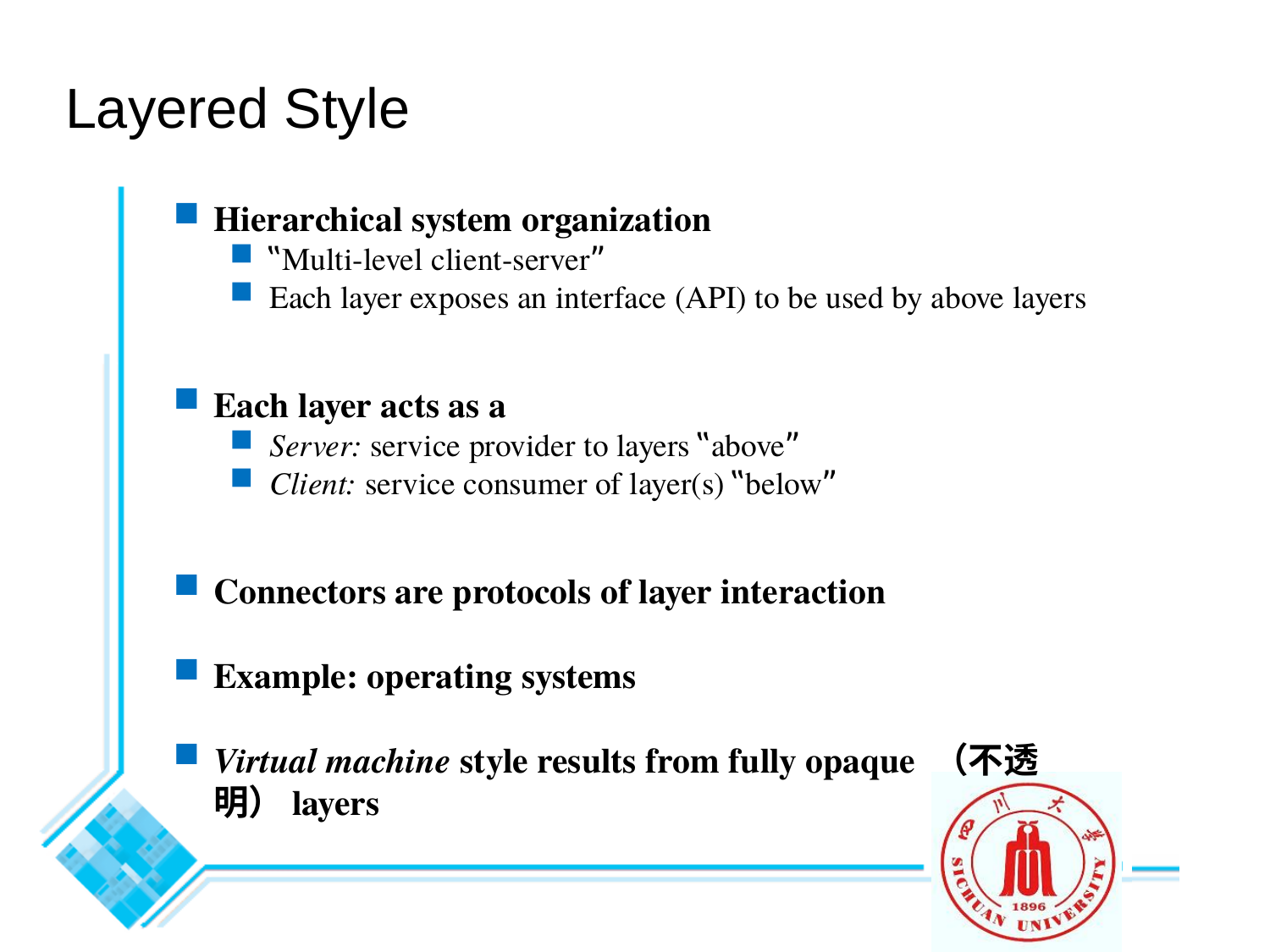

Layered Style
Hierarchical system organization
“Multi-level client-server”
Each layer exposes an interface (API) to be used by above layers

Each layer acts as a
Server: service provider to layers “above”
Client: service consumer of layer(s) “below”

Connectors are protocols of layer interaction

Example: operating systems

Virtual machine style results from fully opaque （不透明）layers